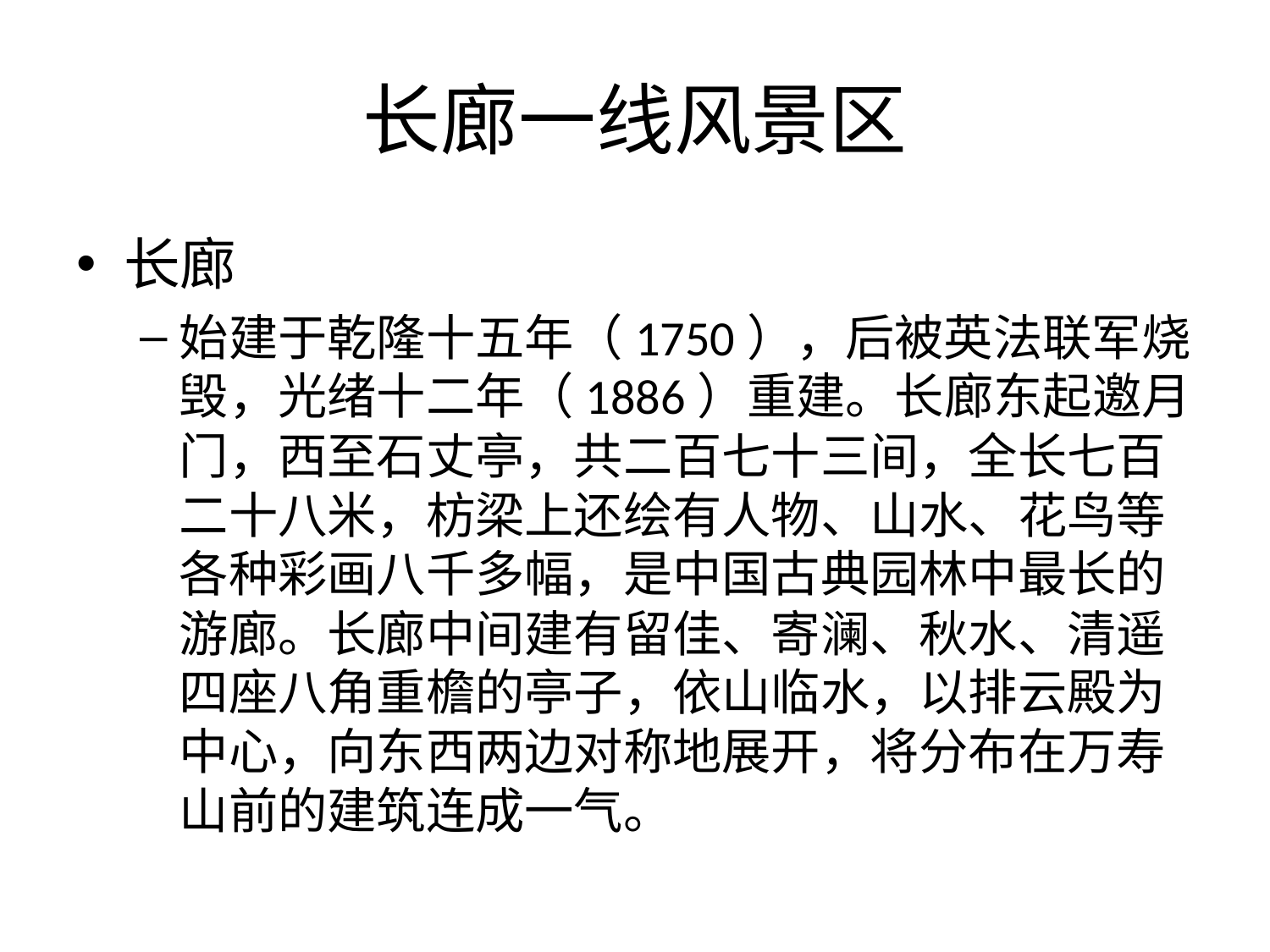

# 长廊一线风景区
长廊
始建于乾隆十五年（1750），后被英法联军烧毁，光绪十二年（1886）重建。长廊东起邀月门，西至石丈亭，共二百七十三间，全长七百二十八米，枋梁上还绘有人物、山水、花鸟等各种彩画八千多幅，是中国古典园林中最长的游廊。长廊中间建有留佳、寄澜、秋水、清遥四座八角重檐的亭子，依山临水，以排云殿为中心，向东西两边对称地展开，将分布在万寿山前的建筑连成一气。